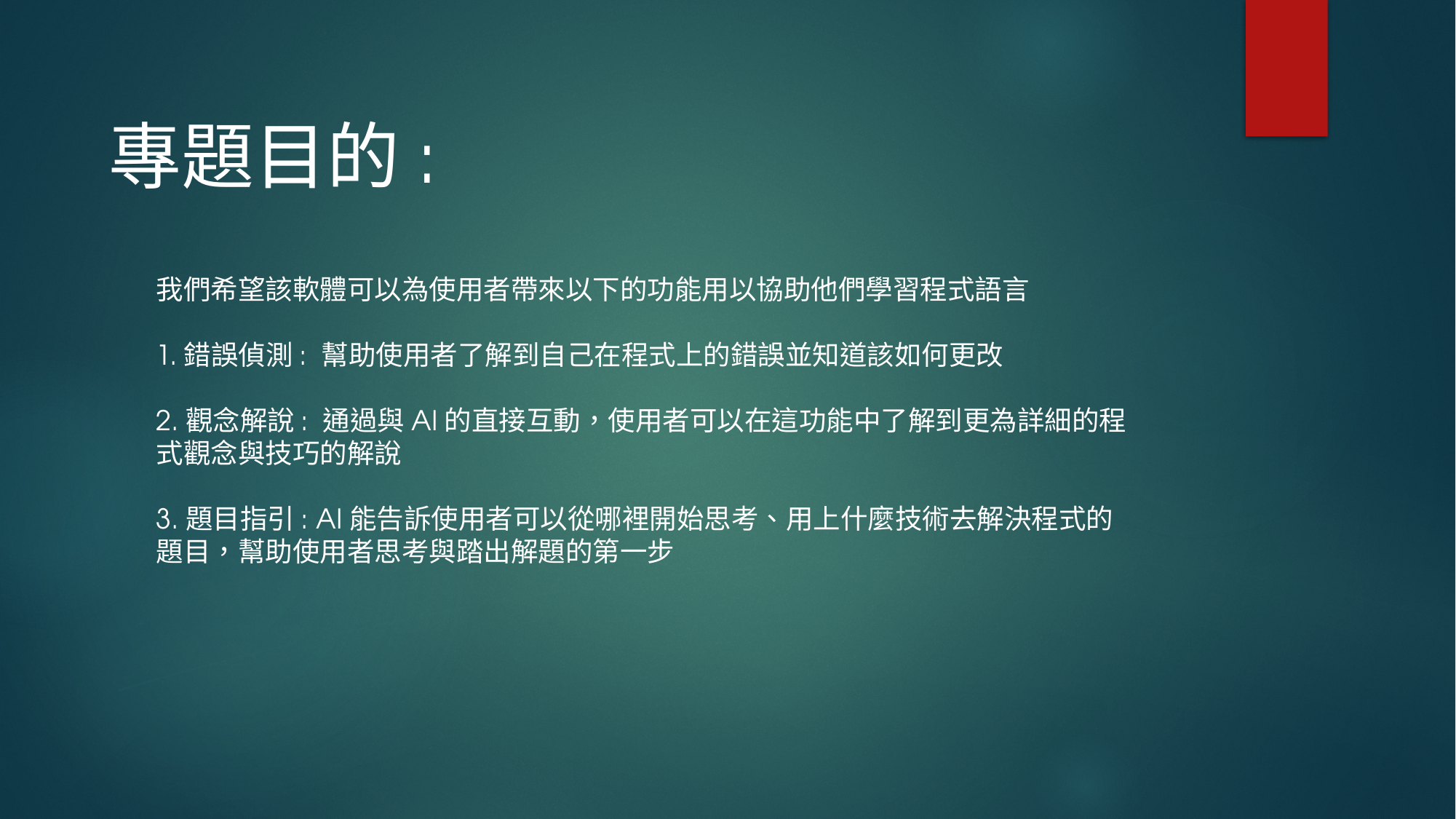

專題目的:
我們希望該軟體可以為使用者帶來以下的功能用以協助他們學習程式語言

1.錯誤偵測: 幫助使用者了解到自己在程式上的錯誤並知道該如何更改

2.觀念解說: 通過與AI的直接互動，使用者可以在這功能中了解到更為詳細的程式觀念與技巧的解說

3.題目指引: AI能告訴使用者可以從哪裡開始思考、用上什麼技術去解決程式的題目，幫助使用者思考與踏出解題的第一步